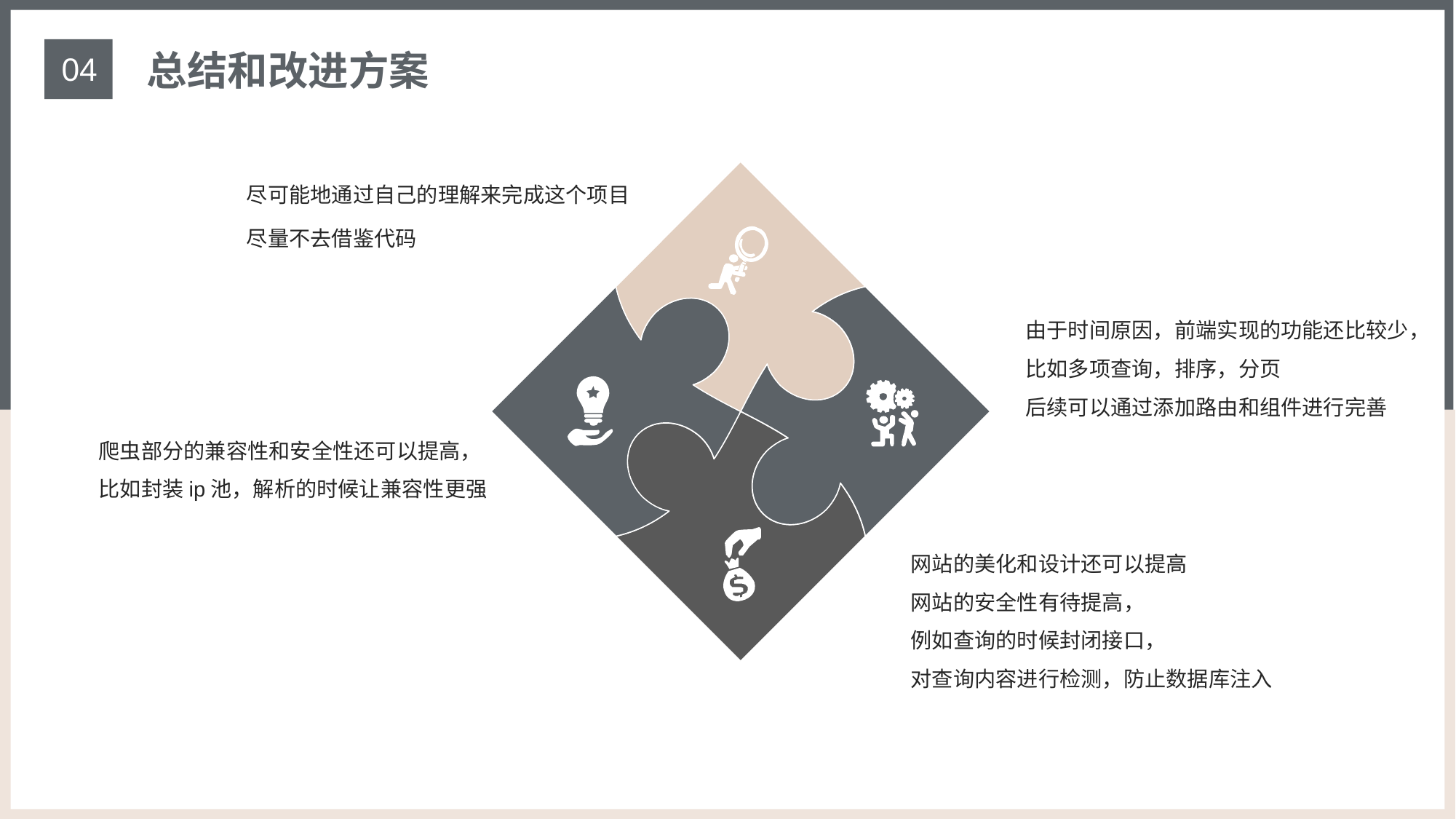

总结和改进方案
04
尽可能地通过自己的理解来完成这个项目
尽量不去借鉴代码

由于时间原因，前端实现的功能还比较少，
比如多项查询，排序，分页
后续可以通过添加路由和组件进行完善

爬虫部分的兼容性和安全性还可以提高，
比如封装ip池，解析的时候让兼容性更强

网站的美化和设计还可以提高
网站的安全性有待提高，
例如查询的时候封闭接口，
对查询内容进行检测，防止数据库注入